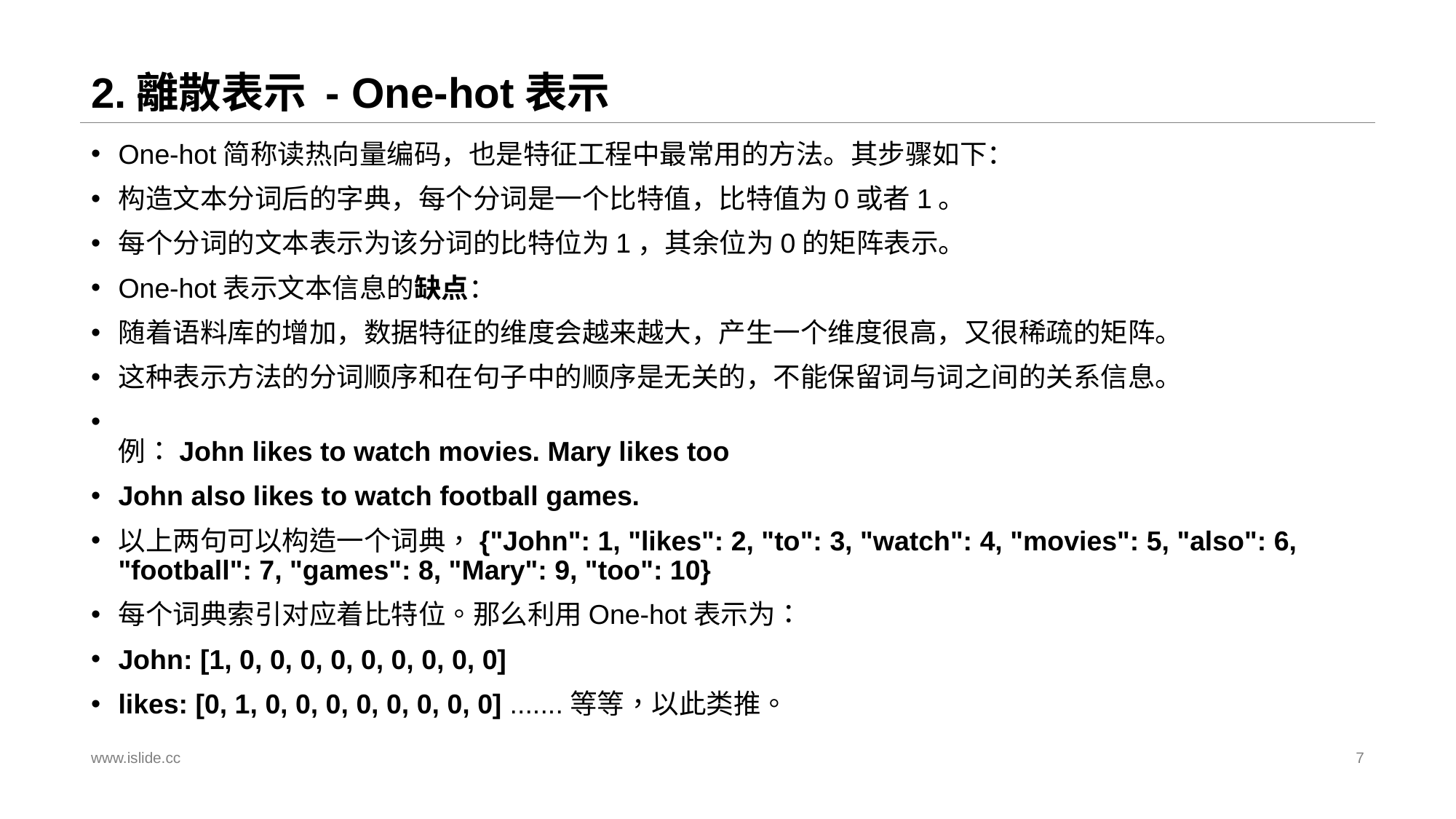

# 2.離散表示 - One-hot表示
One-hot简称读热向量编码，也是特征工程中最常用的方法。其步骤如下：
构造文本分词后的字典，每个分词是一个比特值，比特值为0或者1。
每个分词的文本表示为该分词的比特位为1，其余位为0的矩阵表示。
One-hot表示文本信息的缺点：
随着语料库的增加，数据特征的维度会越来越大，产生一个维度很高，又很稀疏的矩阵。
这种表示方法的分词顺序和在句子中的顺序是无关的，不能保留词与词之间的关系信息。
例：John likes to watch movies. Mary likes too
John also likes to watch football games.
以上两句可以构造一个词典，{"John": 1, "likes": 2, "to": 3, "watch": 4, "movies": 5, "also": 6, "football": 7, "games": 8, "Mary": 9, "too": 10}
每个词典索引对应着比特位。那么利用One-hot表示为：
John: [1, 0, 0, 0, 0, 0, 0, 0, 0, 0]
likes: [0, 1, 0, 0, 0, 0, 0, 0, 0, 0] .......等等，以此类推。

www. islide.cc
7